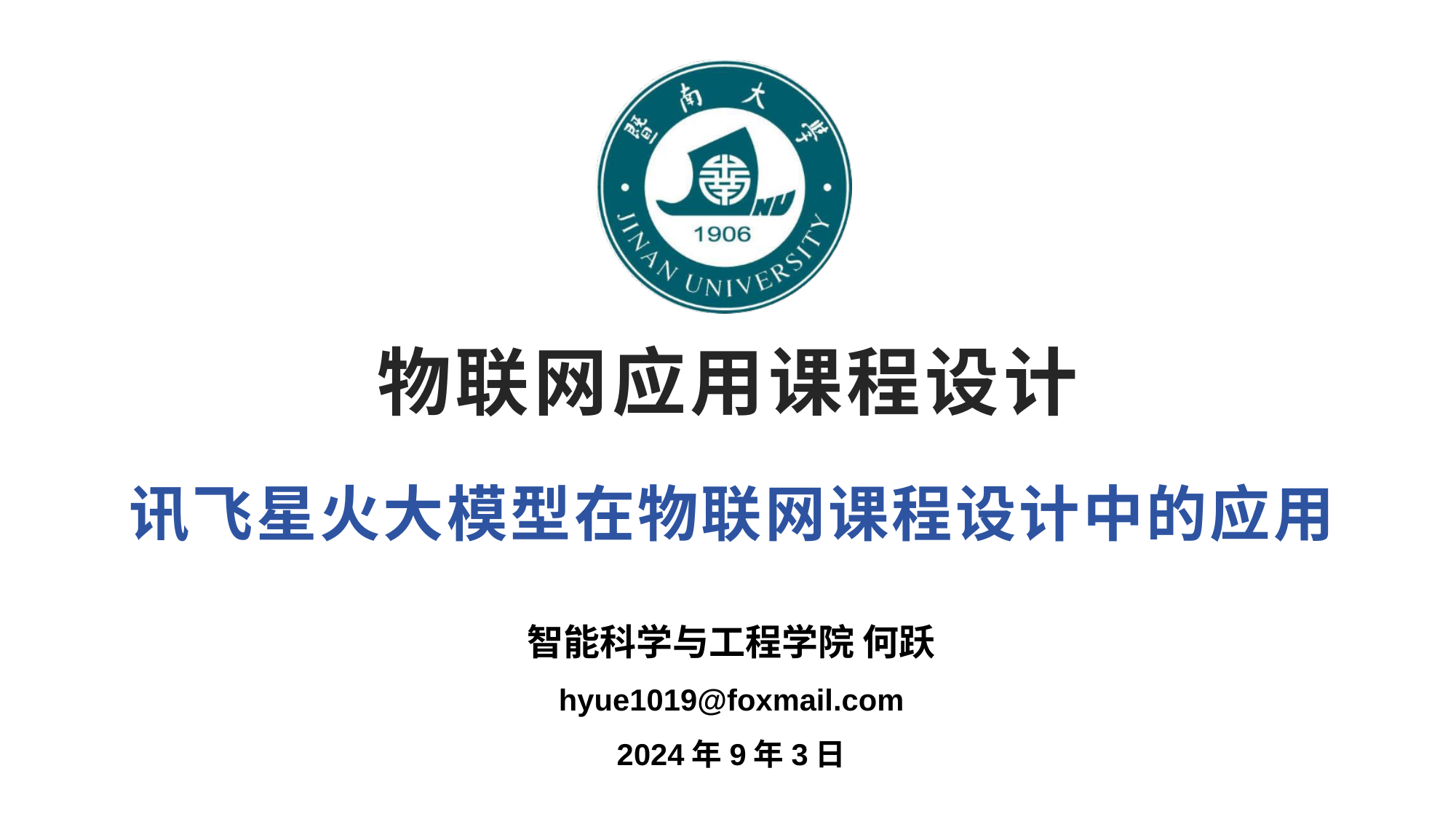

# 物联网应用课程设计
讯飞星火大模型在物联网课程设计中的应用
智能科学与工程学院 何跃
hyue1019@foxmail.com
2024年9年3日